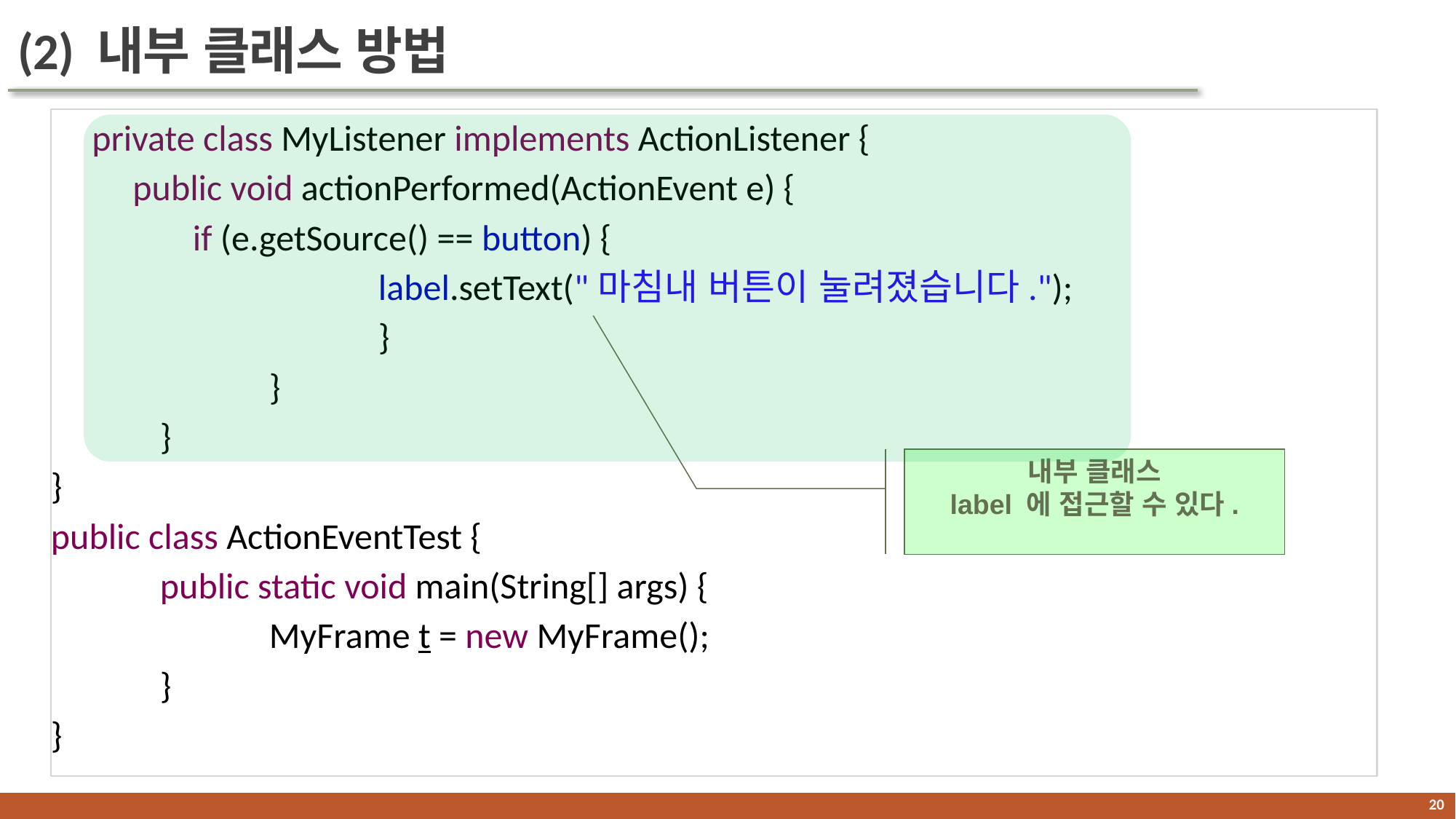

# (2) 내부 클래스 방법
     private class MyListener implements ActionListener {
          public void actionPerformed(ActionEvent e) {
	    if (e.getSource() == button) {
			label.setText("마침내 버튼이 눌려졌습니다.");
			}
		}
	}
}
public class ActionEventTest {
	public static void main(String[] args) {
		MyFrame t = new MyFrame();
	}
}

내부 클래스
label 에 접근할 수 있다.
20